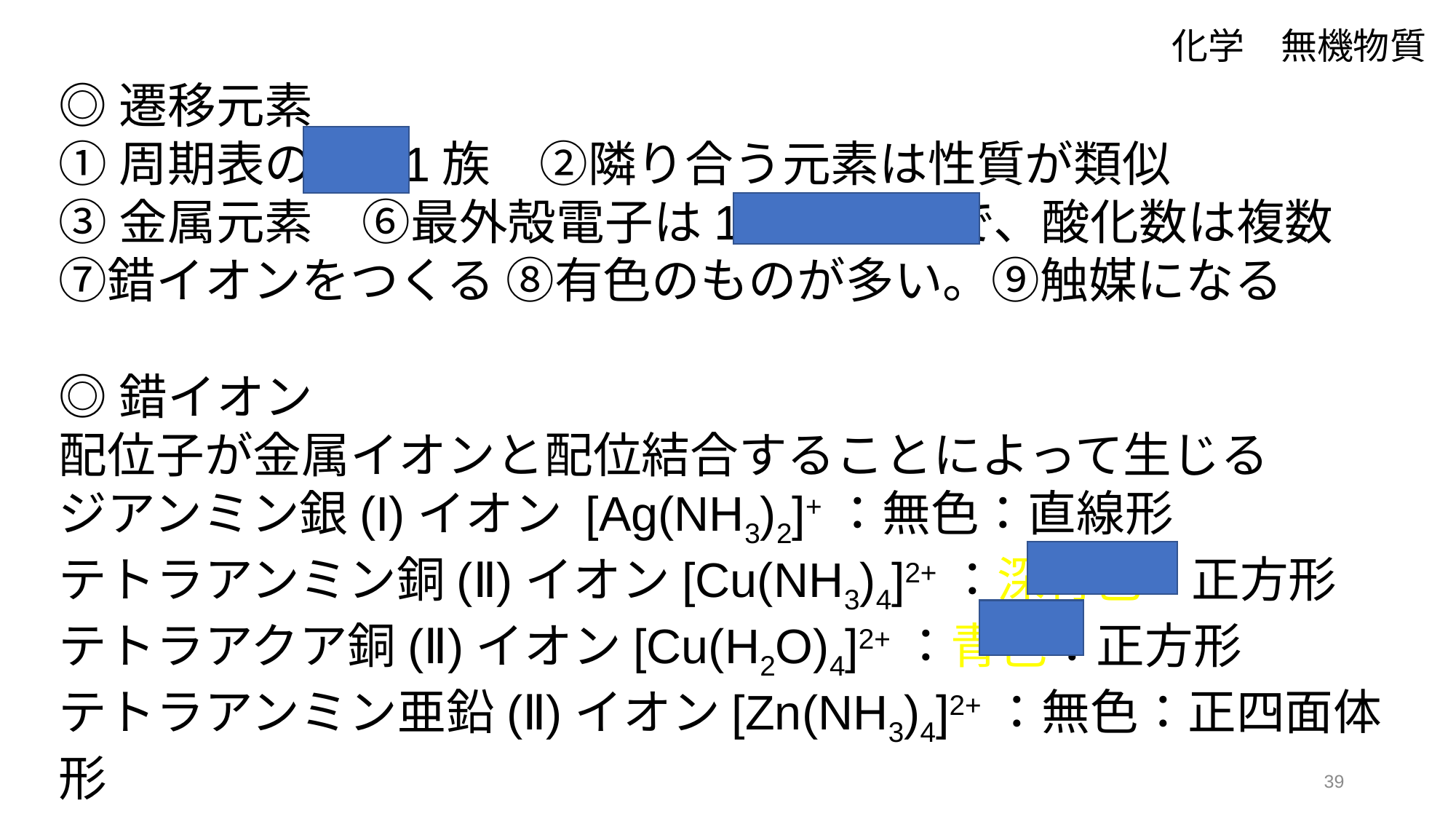

化学　無機物質
◎遷移元素
①周期表の3~11族　②隣り合う元素は性質が類似
③金属元素　⑥最外殻電子は1または２で、酸化数は複数　⑦錯イオンをつくる ⑧有色のものが多い。⑨触媒になる

◎錯イオン
配位子が金属イオンと配位結合することによって生じる
ジアンミン銀(I)イオン [Ag(NH3)2]+：無色：直線形
テトラアンミン銅(Ⅱ)イオン[Cu(NH3)4]2+：深青色：正方形
テトラアクア銅(Ⅱ)イオン[Cu(H2O)4]2+：青色：正方形
テトラアンミン亜鉛(Ⅱ)イオン[Zn(NH3)4]2+：無色：正四面体形

39